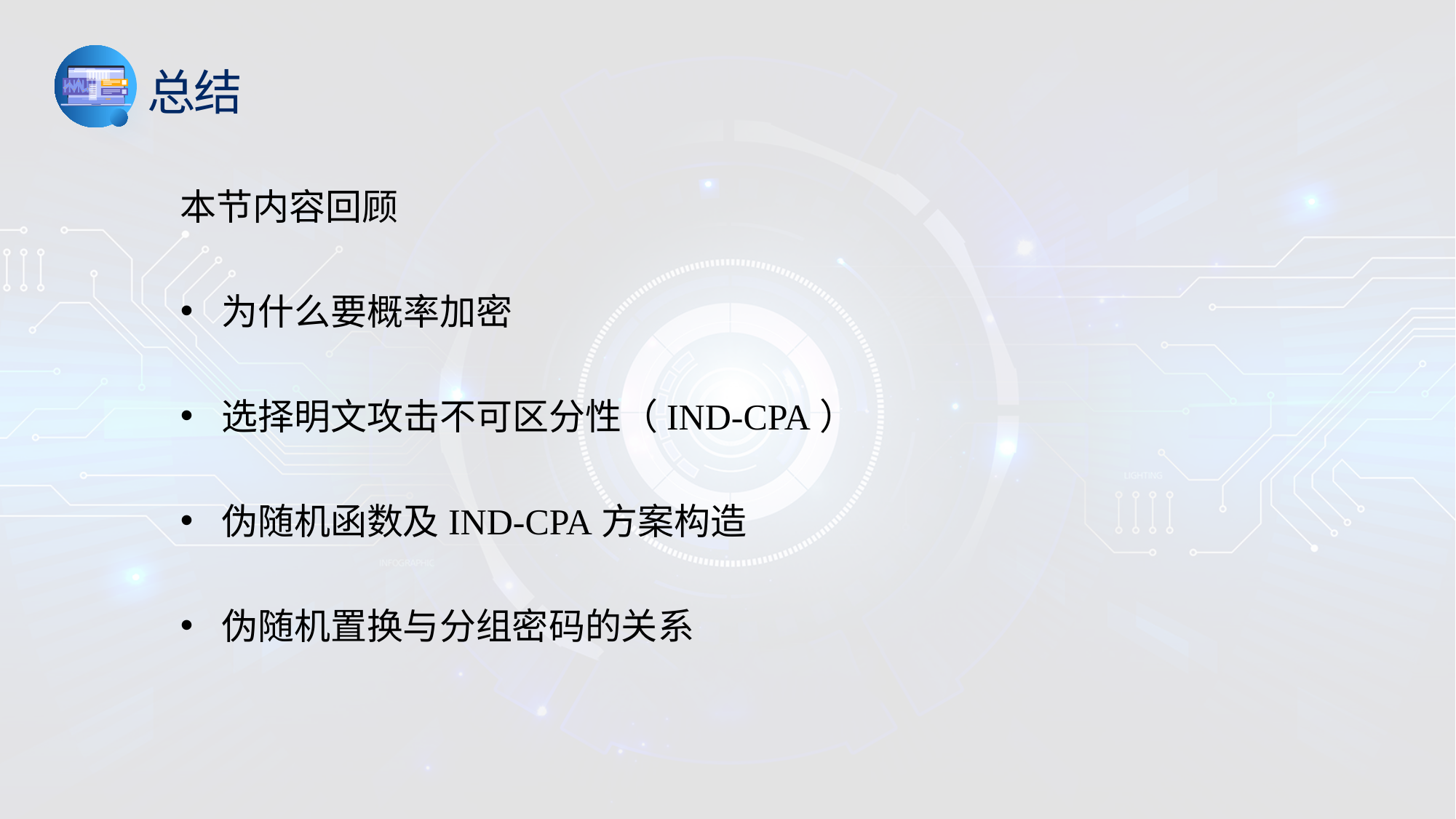

总结

本节内容回顾

为什么要概率加密

选择明文攻击不可区分性（IND-CPA）

伪随机函数及IND-CPA方案构造

伪随机置换与分组密码的关系